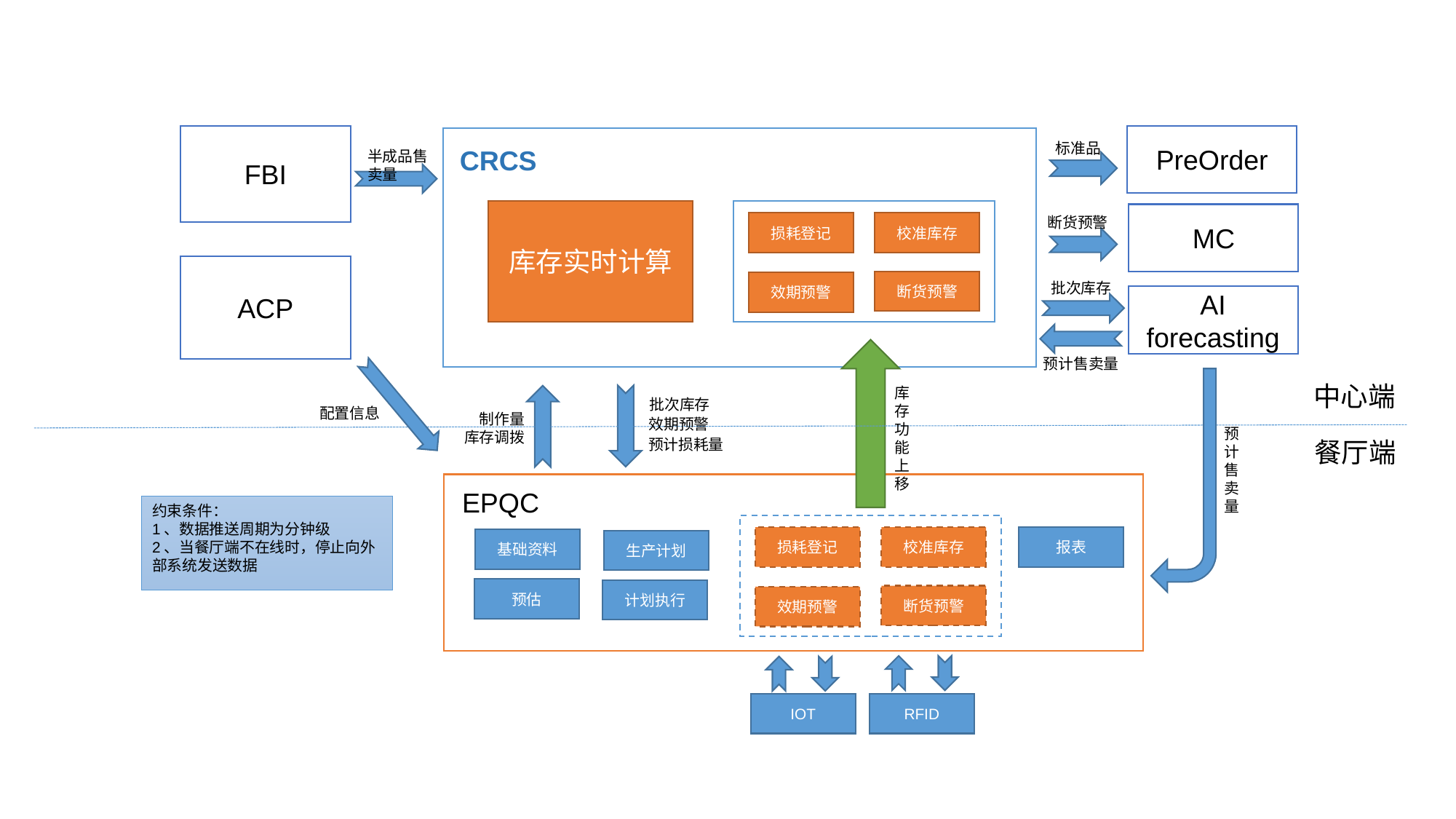

FBI
PreOrder

标准品
CRCS
半成品售卖量

库存实时计算

MC
断货预警
损耗登记
校准库存

ACP
断货预警
效期预警
批次库存
AI forecasting

预计售卖量

中心端
库
存
功
能
上
移
批次库存

配置信息
制作量
库存调拨
效期预警

预
计
售
卖
量
预计损耗量
餐厅端

EPQC
约束条件：
1、数据推送周期为分钟级
2、当餐厅端不在线时，停止向外部系统发送数据

报表
损耗登记
校准库存
基础资料
生产计划
预估
计划执行
断货预警
效期预警

IOT
RFID